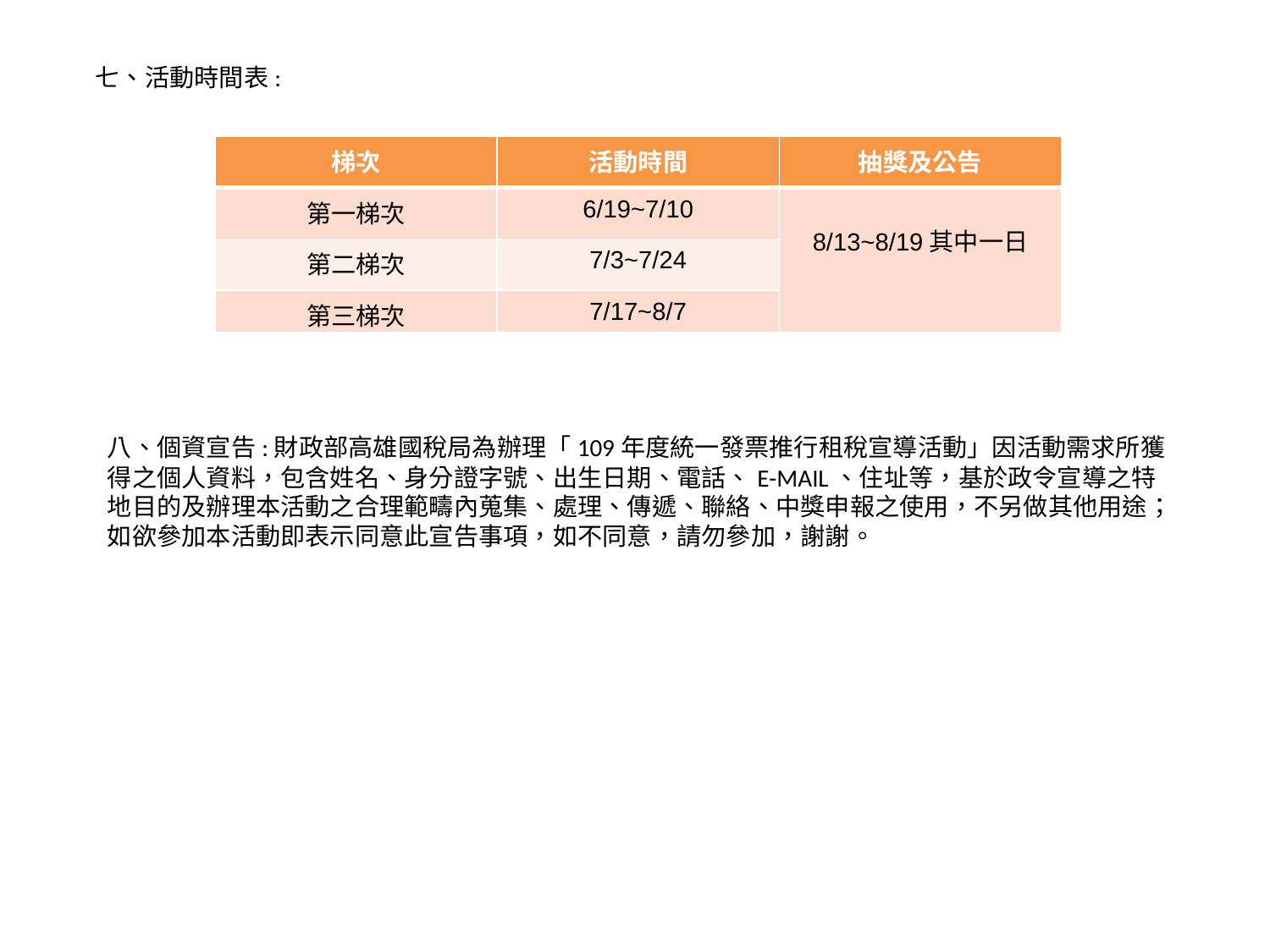

七、活動時間表:

| 梯次 | 活動時間 | 抽獎及公告 |
| --- | --- | --- |
| 第一梯次 | 6/19~7/10 | 8/13~8/19其中一日 |
| 第二梯次 | 7/3~7/24 |  |
| 第三梯次 | 7/17~8/7 |  |
八、個資宣告:財政部高雄國稅局為辦理「109年度統一發票推行租稅宣導活動」因活動需求所獲得之個人資料，包含姓名、身分證字號、出生日期、電話、E-MAIL、住址等，基於政令宣導之特地目的及辦理本活動之合理範疇內蒐集、處理、傳遞、聯絡、中獎申報之使用，不另做其他用途；如欲參加本活動即表示同意此宣告事項，如不同意，請勿參加，謝謝。